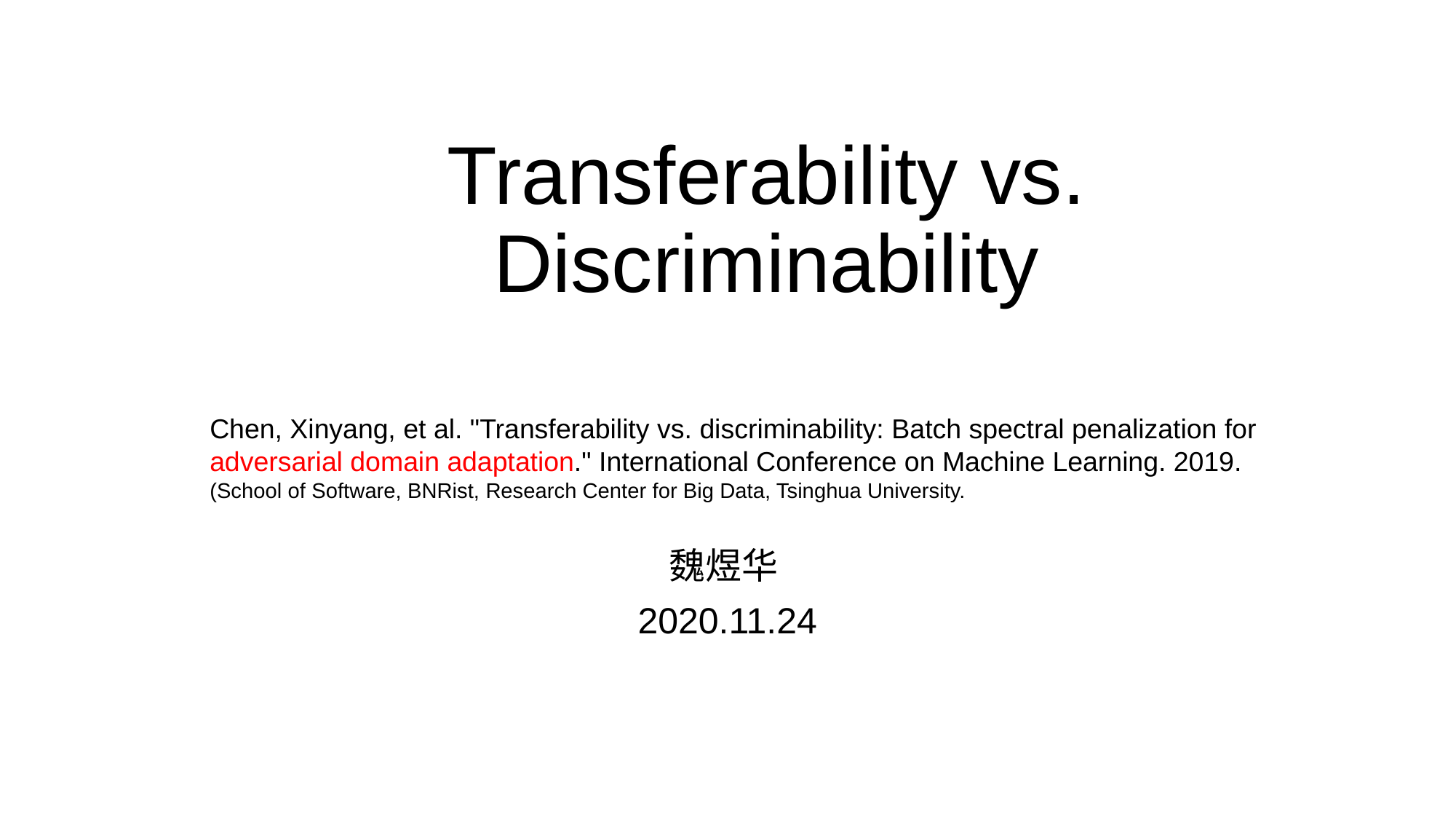

# Transferability vs. Discriminability
Chen, Xinyang, et al. "Transferability vs. discriminability: Batch spectral penalization for adversarial domain adaptation." International Conference on Machine Learning. 2019.  (School of Software, BNRist, Research Center for Big Data, Tsinghua University.
魏煜华
2020.11.24